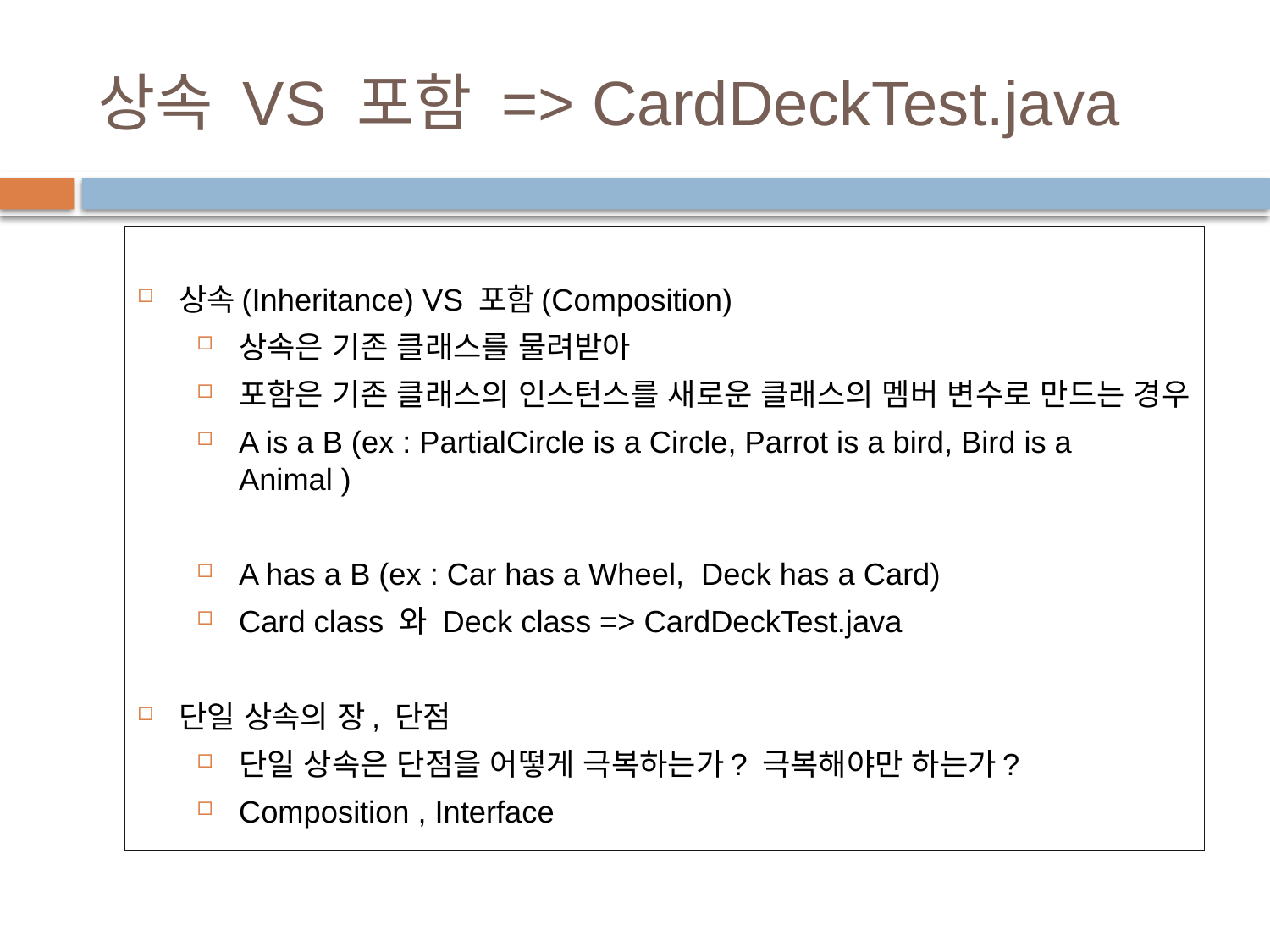

# 상속 VS 포함 => CardDeckTest.java

상속(Inheritance) VS 포함(Composition)
상속은 기존 클래스를 물려받아
포함은 기존 클래스의 인스턴스를 새로운 클래스의 멤버 변수로 만드는 경우
A is a B (ex : PartialCircle is a Circle, Parrot is a bird, Bird is a Animal )

A has a B (ex : Car has a Wheel,  Deck has a Card)
Card class 와 Deck class => CardDeckTest.java

단일 상속의 장, 단점
단일 상속은 단점을 어떻게 극복하는가? 극복해야만 하는가?
Composition , Interface